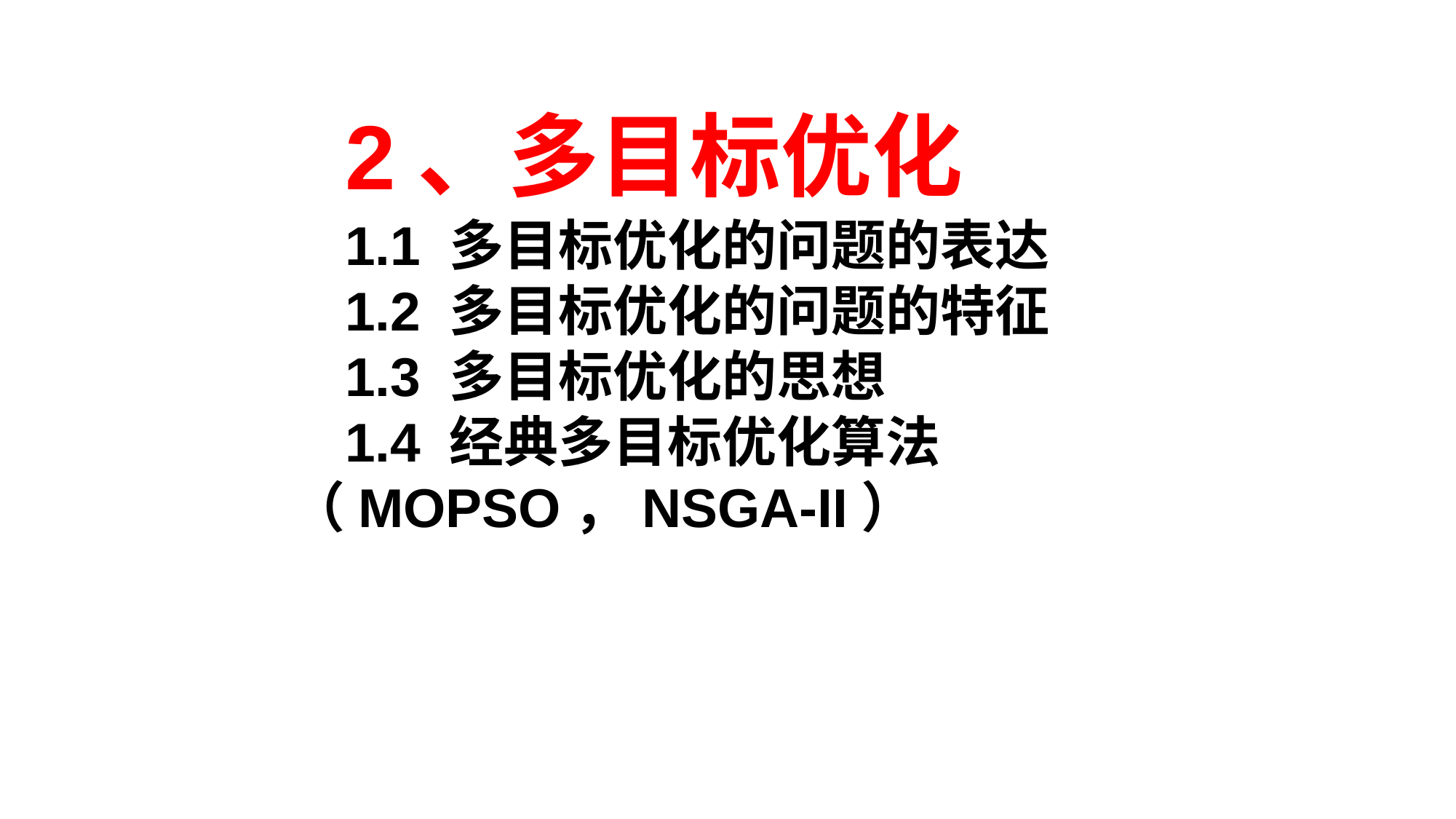

2、多目标优化
1.1 多目标优化的问题的表达
1.2 多目标优化的问题的特征
1.3 多目标优化的思想
1.4 经典多目标优化算法（MOPSO，NSGA-II）